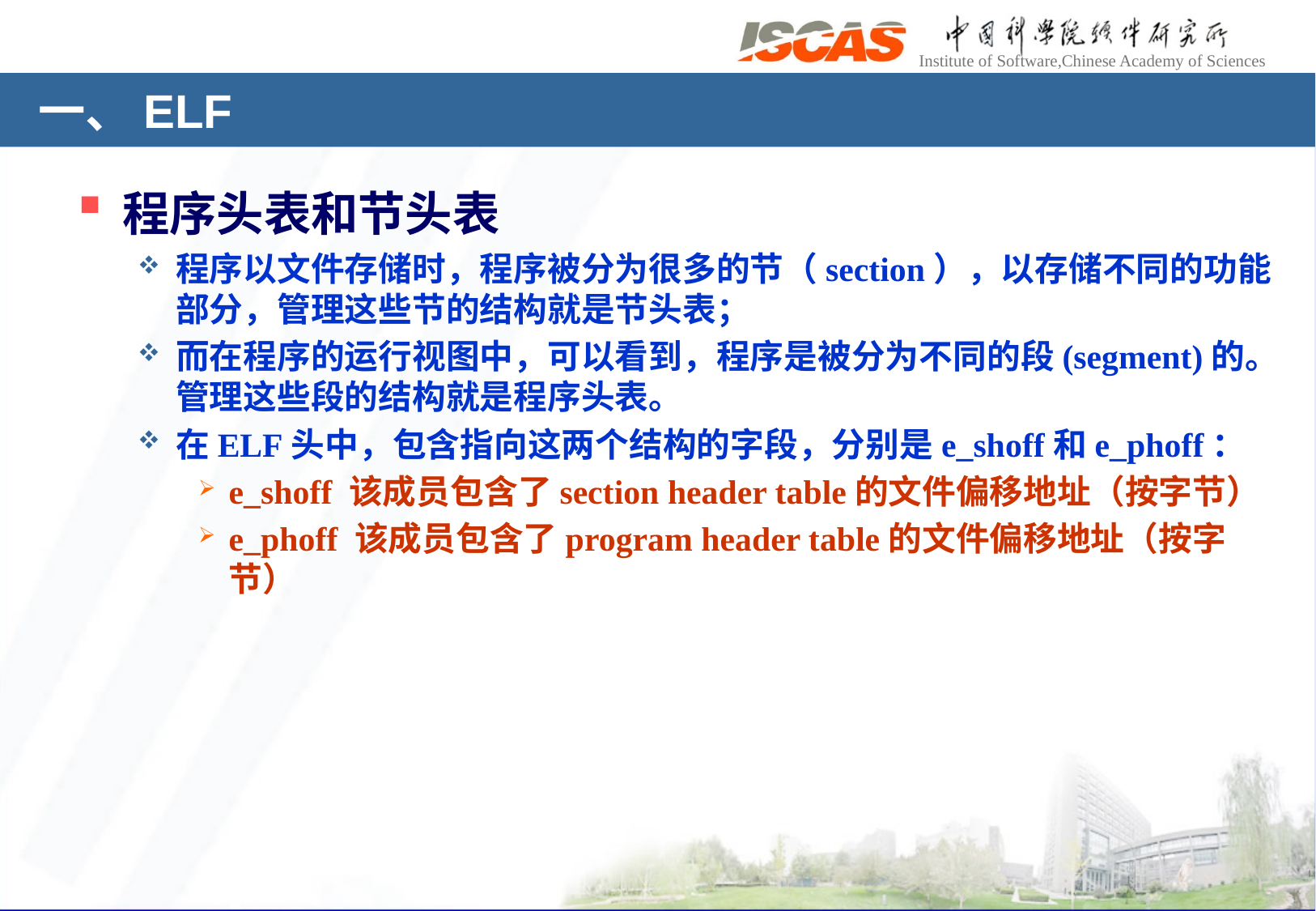

# 一、ELF
程序头表和节头表
程序以文件存储时，程序被分为很多的节（section），以存储不同的功能部分，管理这些节的结构就是节头表；
而在程序的运行视图中，可以看到，程序是被分为不同的段(segment)的。管理这些段的结构就是程序头表。
在ELF头中，包含指向这两个结构的字段，分别是e_shoff和e_phoff：
e_shoff 该成员包含了section header table的文件偏移地址（按字节）
e_phoff 该成员包含了program header table的文件偏移地址（按字节）